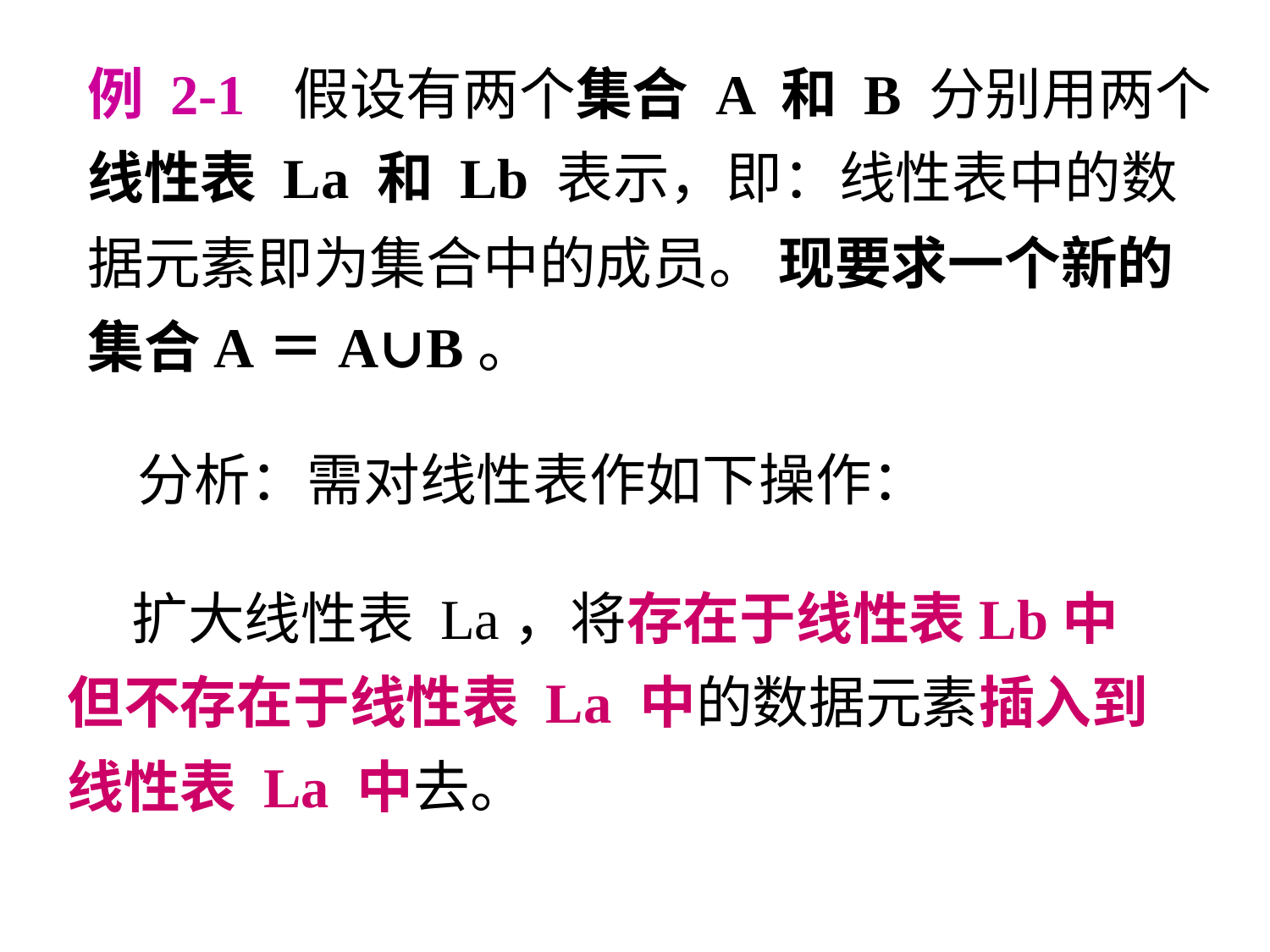

例 2-1 假设有两个集合 A 和 B 分别用两个线性表 La 和 Lb 表示，即：线性表中的数据元素即为集合中的成员。 现要求一个新的集合A＝A∪B。
分析：需对线性表作如下操作：
    扩大线性表 La，将存在于线性表Lb中但不存在于线性表 La 中的数据元素插入到线性表 La 中去。